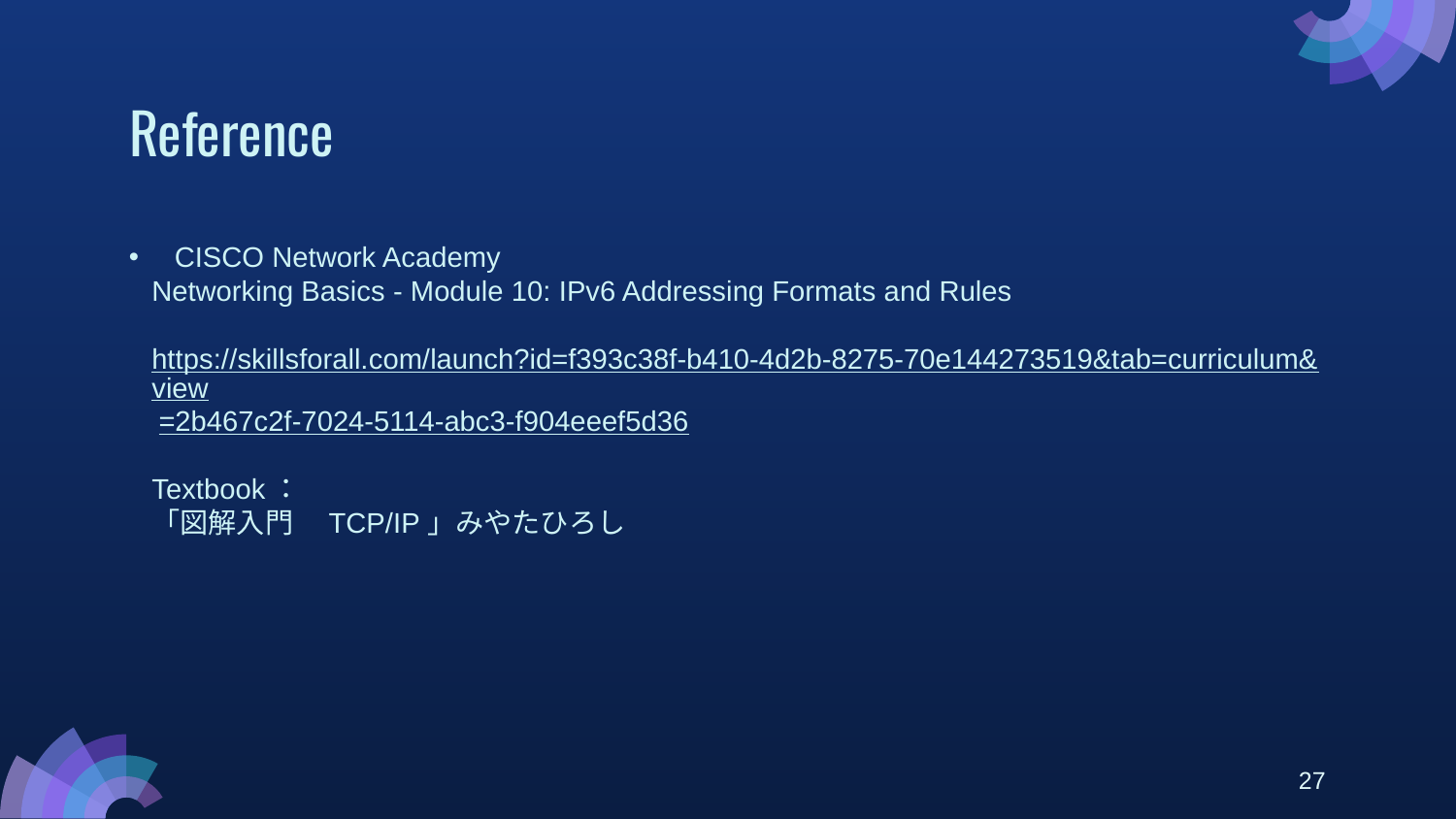

# Reference
CISCO Network Academy
Networking Basics - Module 10: IPv6 Addressing Formats and Rules

https://skillsforall.com/launch?id=f393c38f-b410-4d2b-8275-70e144273519&tab=curriculum&view=2b467c2f-7024-5114-abc3-f904eeef5d36

Textbook：
「図解入門　TCP/IP」みやたひろし

27